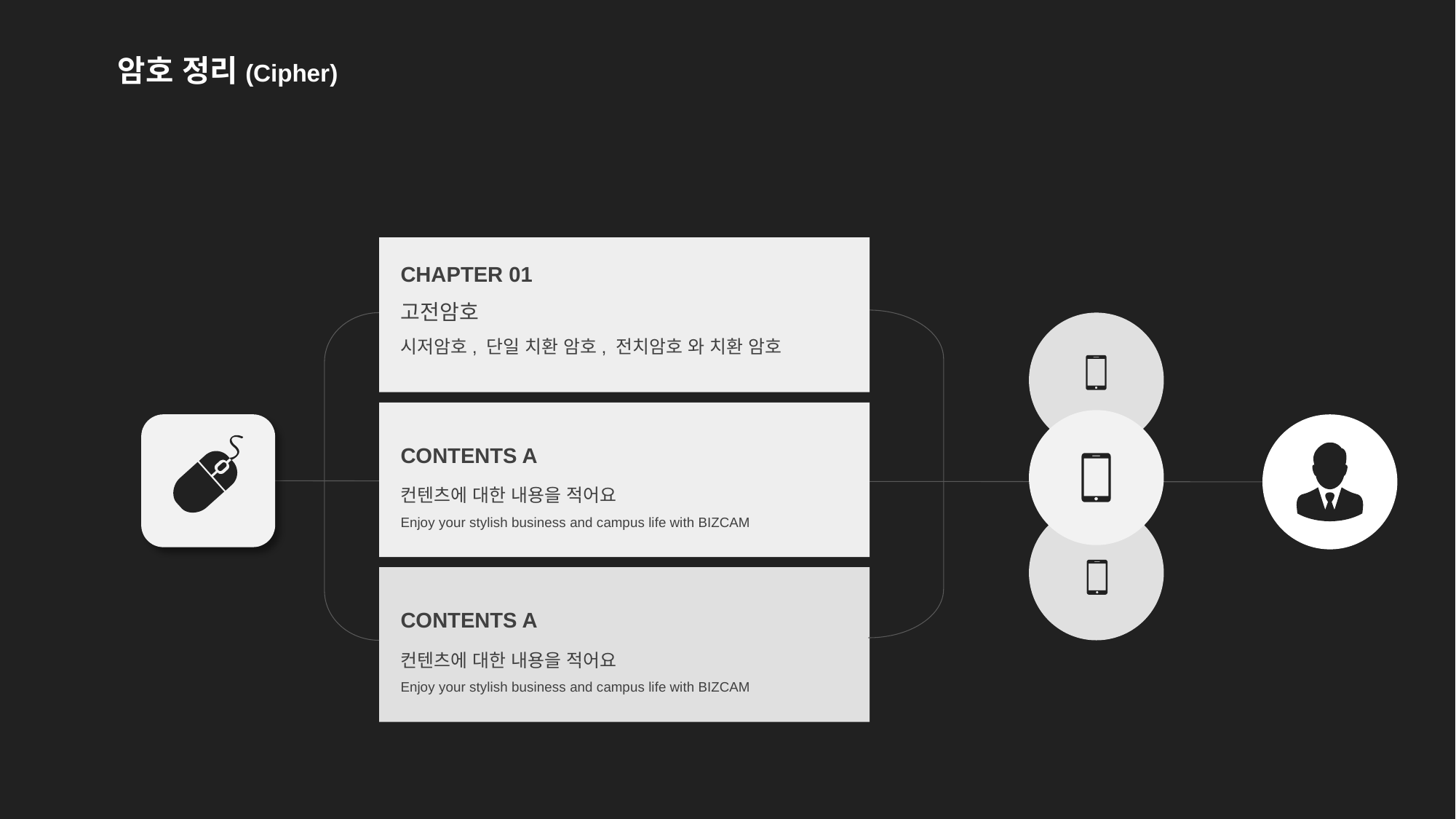

암호 정리(Cipher)
CHAPTER 01
고전암호
시저암호, 단일 치환 암호, 전치암호 와 치환 암호

CONTENTS A

컨텐츠에 대한 내용을 적어요
Enjoy your stylish business and campus life with BIZCAM

CONTENTS A

컨텐츠에 대한 내용을 적어요
Enjoy your stylish business and campus life with BIZCAM